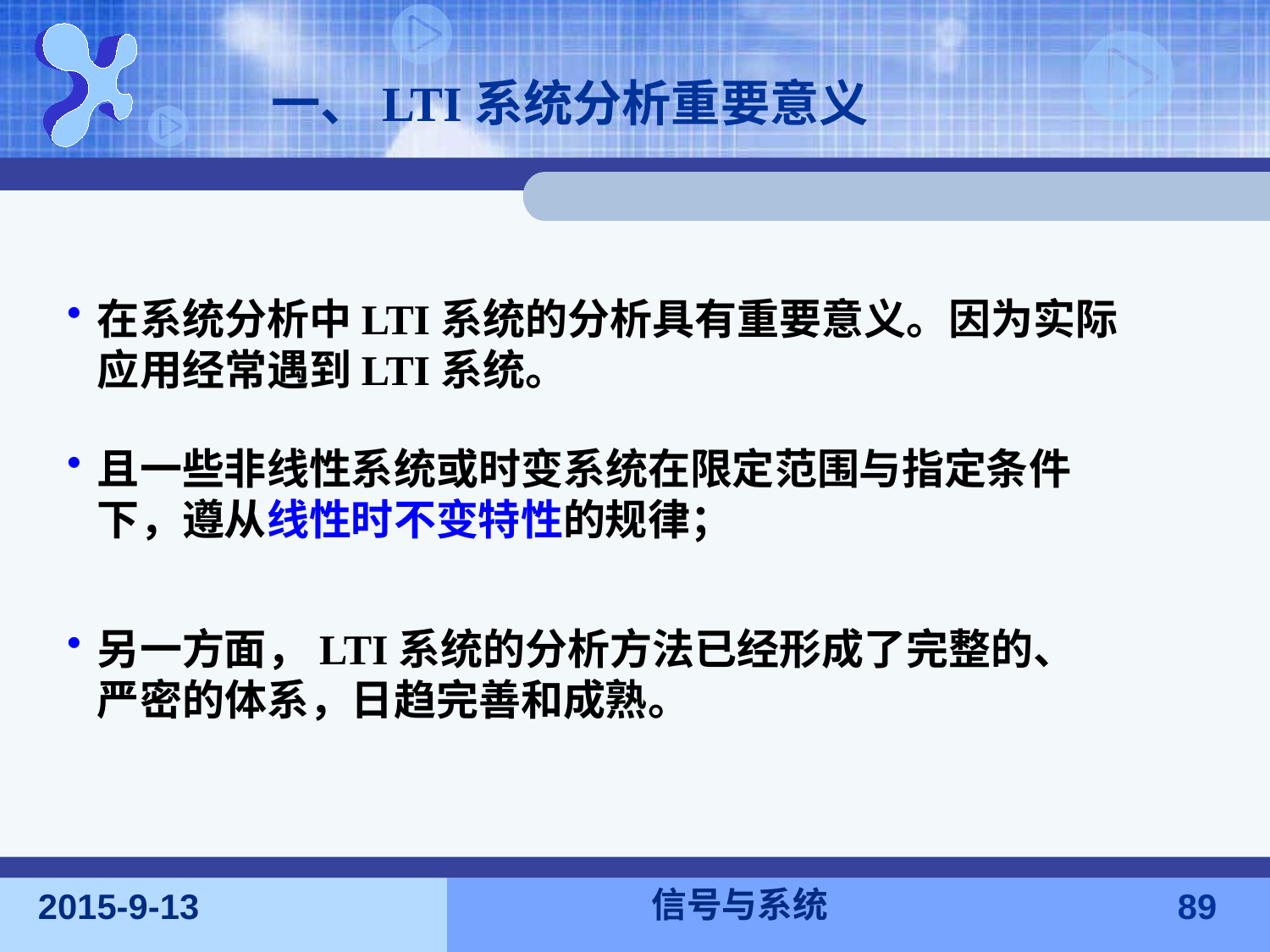

一、LTI系统分析重要意义
在系统分析中LTI系统的分析具有重要意义。因为实际应用经常遇到LTI系统。
且一些非线性系统或时变系统在限定范围与指定条件下，遵从线性时不变特性的规律；
另一方面，LTI系统的分析方法已经形成了完整的、严密的体系，日趋完善和成熟。
信号与系统
2015-9-13
89